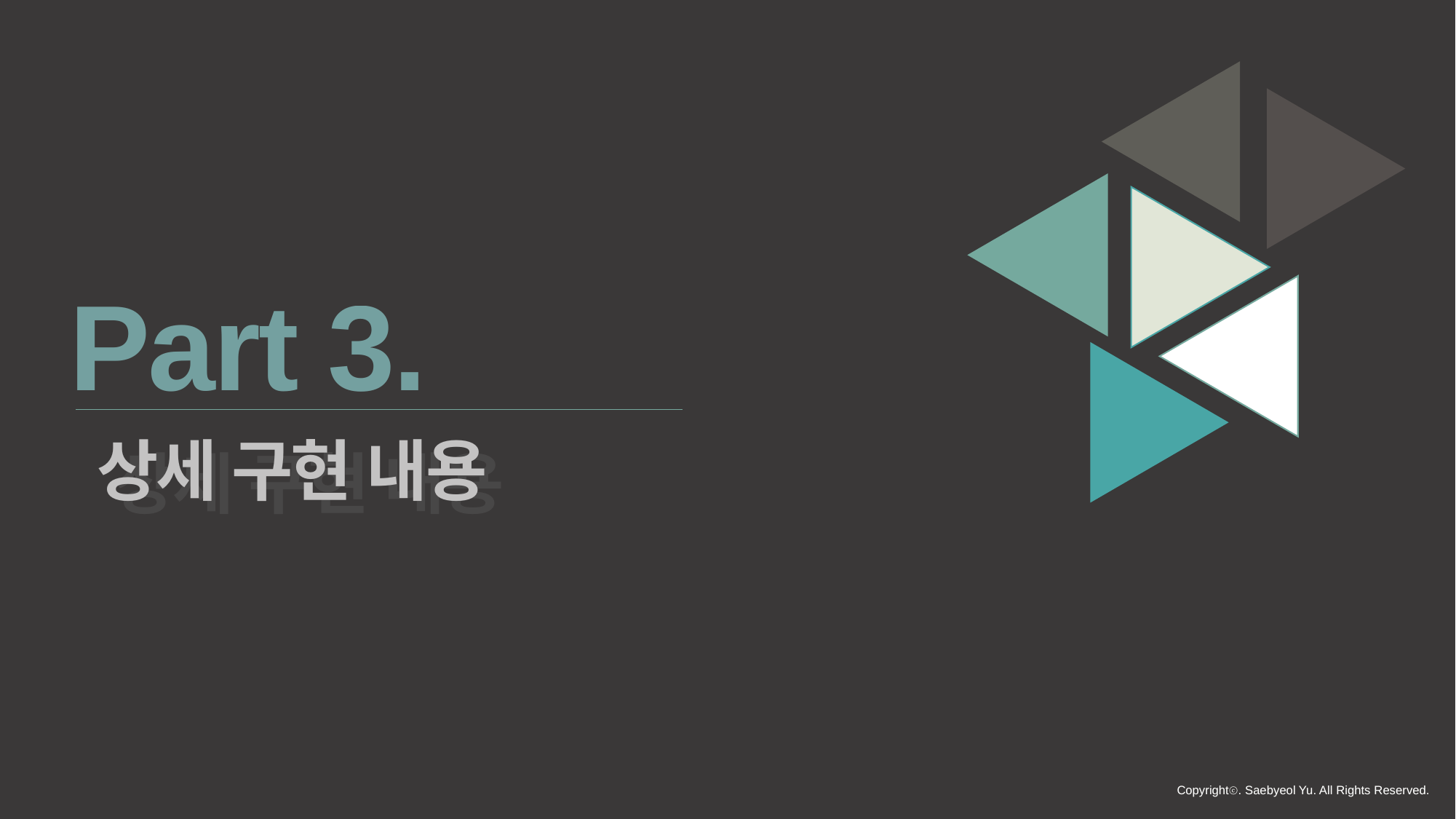

Part 3.
상세 구현 내용
상세 구현 내용
Copyrightⓒ. Saebyeol Yu. All Rights Reserved.